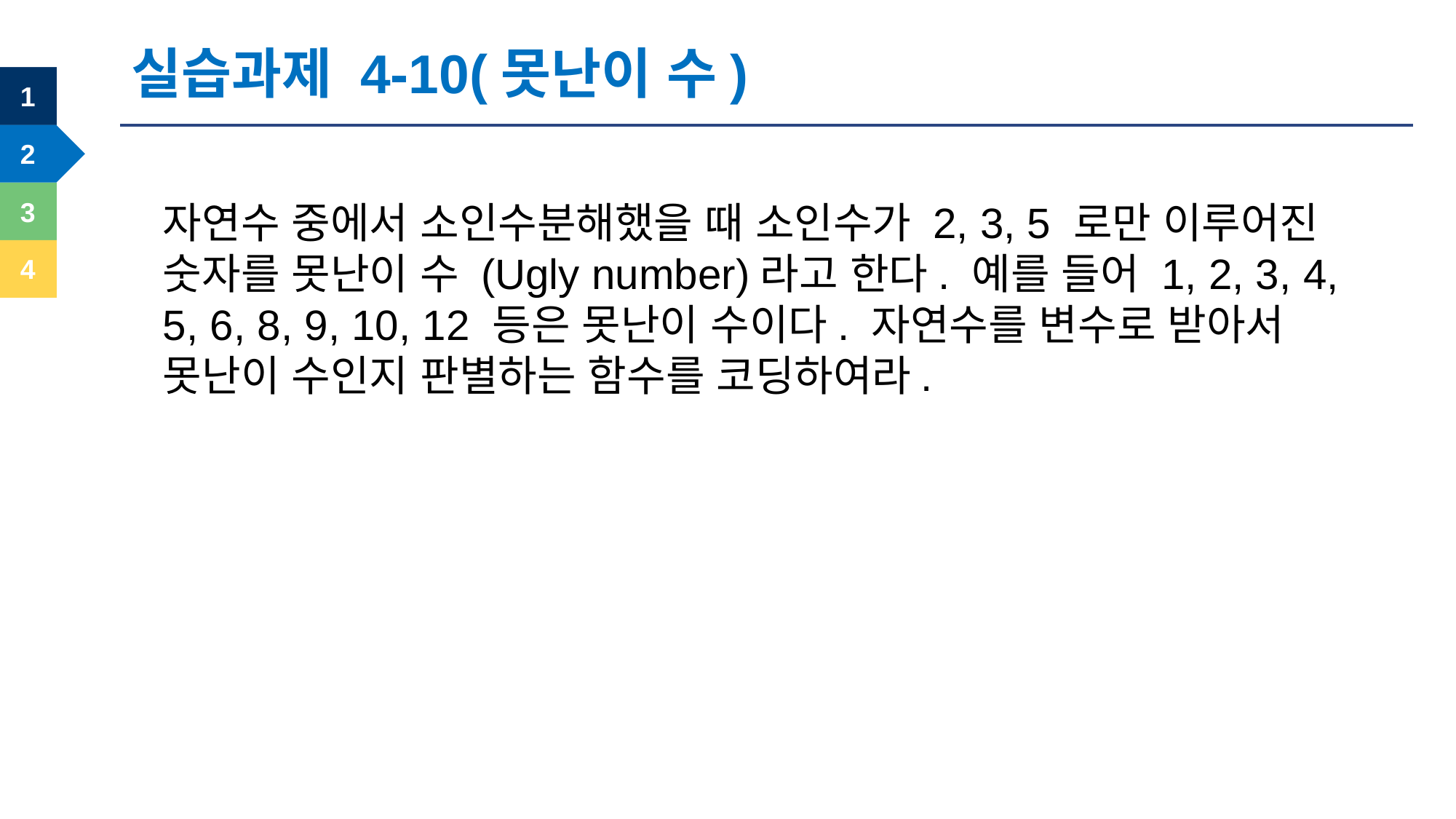

실습과제 4-10(못난이 수)
자연수 중에서 소인수분해했을 때 소인수가 2, 3, 5 로만 이루어진 숫자를 못난이 수 (Ugly number)라고 한다. 예를 들어 1, 2, 3, 4, 5, 6, 8, 9, 10, 12 등은 못난이 수이다. 자연수를 변수로 받아서 못난이 수인지 판별하는 함수를 코딩하여라.